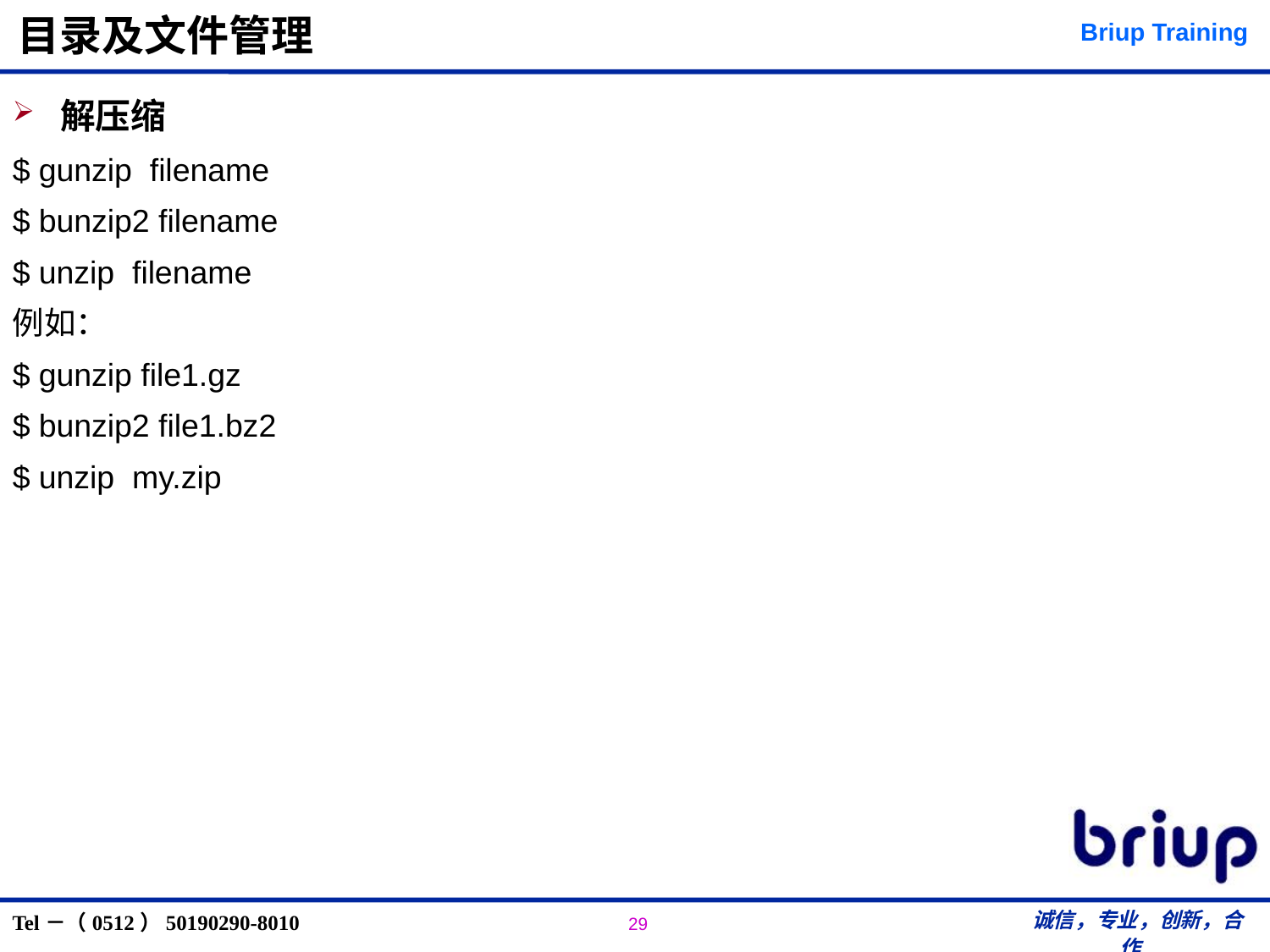

# 目录及文件管理
解压缩
$ gunzip  filename
$ bunzip2 filename
$ unzip  filename
例如：
$ gunzip file1.gz
$ bunzip2 file1.bz2
$ unzip  my.zip